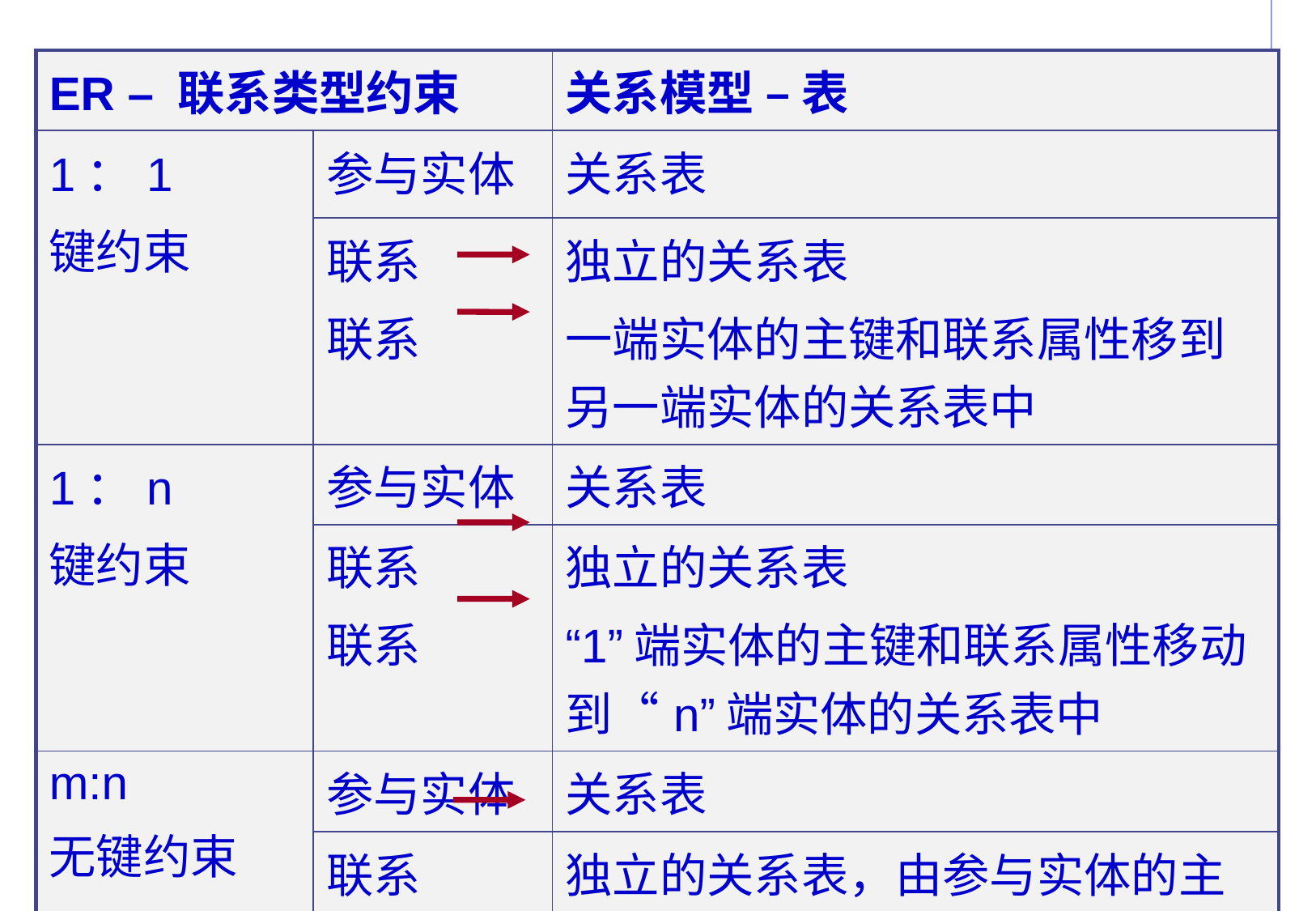

| ER – 联系类型约束 |  | 关系模型 – 表 |
| --- | --- | --- |
| 1：1 键约束 | 参与实体 | 关系表 |
|  | 联系 联系 | 独立的关系表 一端实体的主键和联系属性移到另一端实体的关系表中 |
| 1：n 键约束 | 参与实体 | 关系表 |
|  | 联系 联系 | 独立的关系表 “1”端实体的主键和联系属性移动到“n”端实体的关系表中 |
| m:n 无键约束 | 参与实体 | 关系表 |
|  | 联系 | 独立的关系表，由参与实体的主键、联系的属性共同构成。 |

48